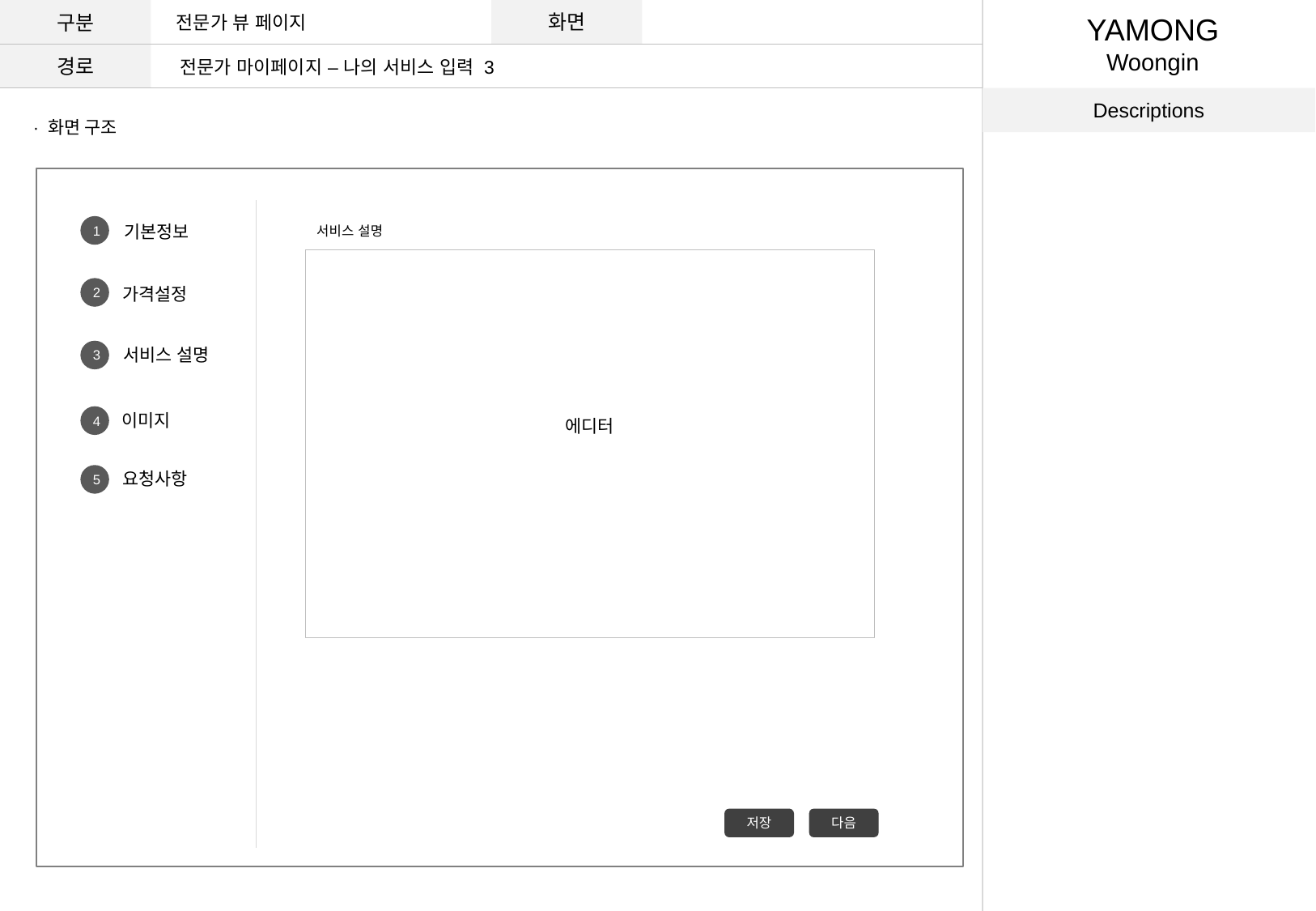

구분
화면
전문가 뷰 페이지
YAMONG
Woongin
경로
전문가 마이페이지 – 나의 서비스 입력 3
Descriptions
· 화면 구조

기본정보
1
서비스 설명

가격설정
2
서비스 설명
3
이미지
4
에디터
요청사항
5
저장
다음